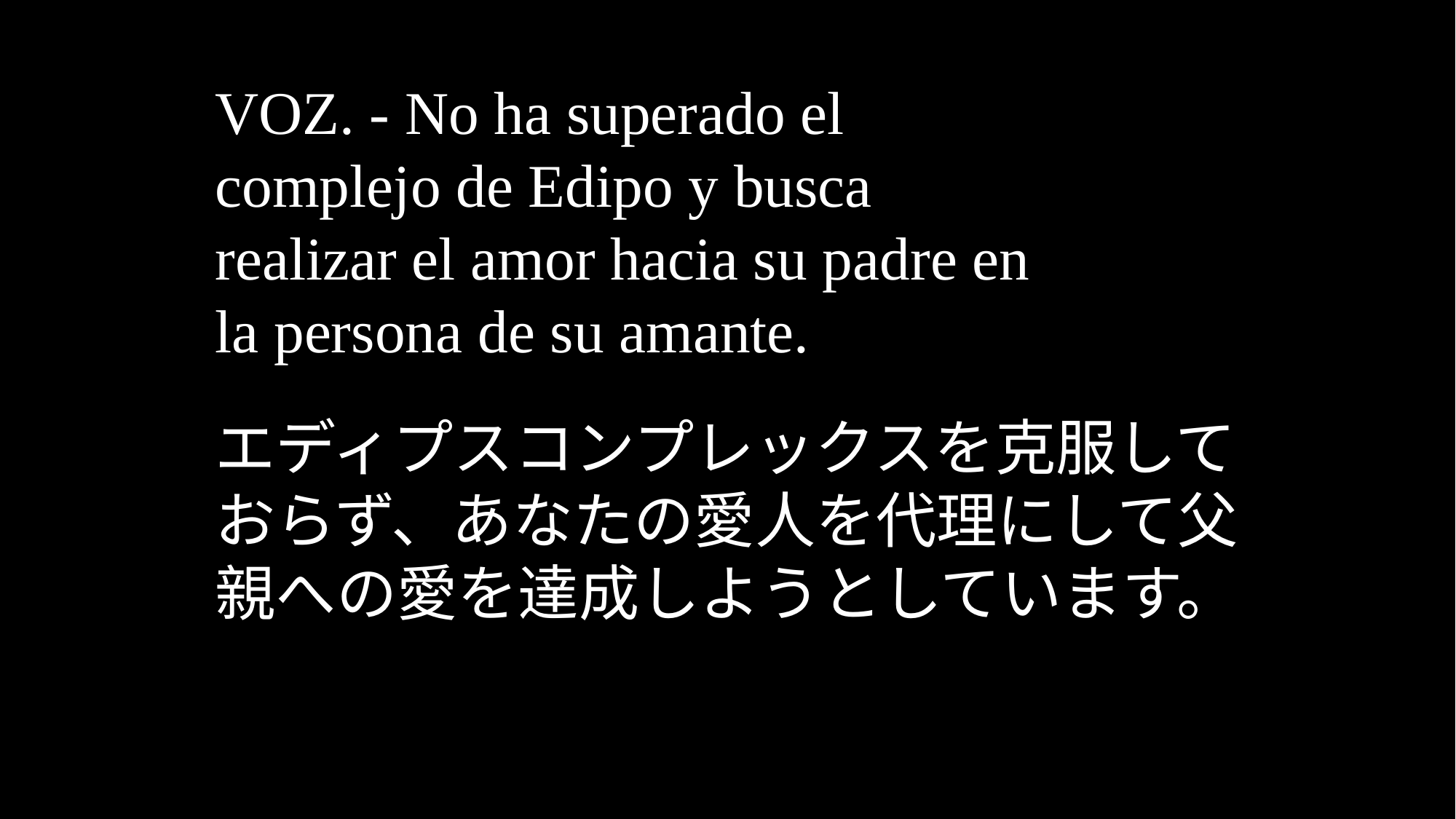

VOZ. - No ha superado el complejo de Edipo y busca realizar el amor hacia su padre en la persona de su amante.

エディプスコンプレックスを克服しておらず、あなたの愛人を代理にして父親への愛を達成しようとしています。